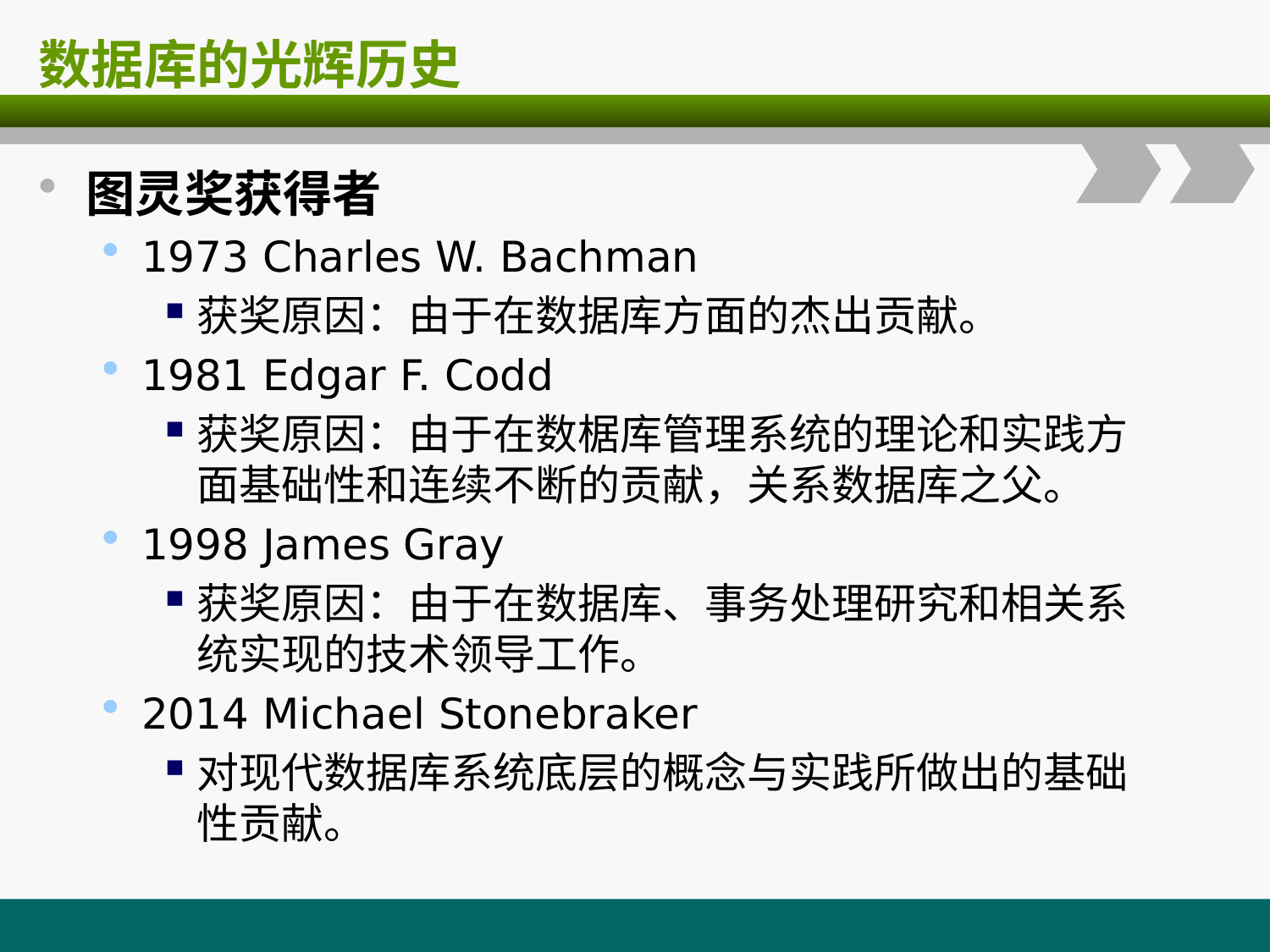

# 数据库的光辉历史
图灵奖获得者
1973 Charles W. Bachman
获奖原因：由于在数据库方面的杰出贡献。
1981 Edgar F. Codd
获奖原因：由于在数椐库管理系统的理论和实践方面基础性和连续不断的贡献，关系数据库之父。
1998 James Gray
获奖原因：由于在数据库、事务处理研究和相关系统实现的技术领导工作。
2014 Michael Stonebraker
对现代数据库系统底层的概念与实践所做出的基础性贡献。